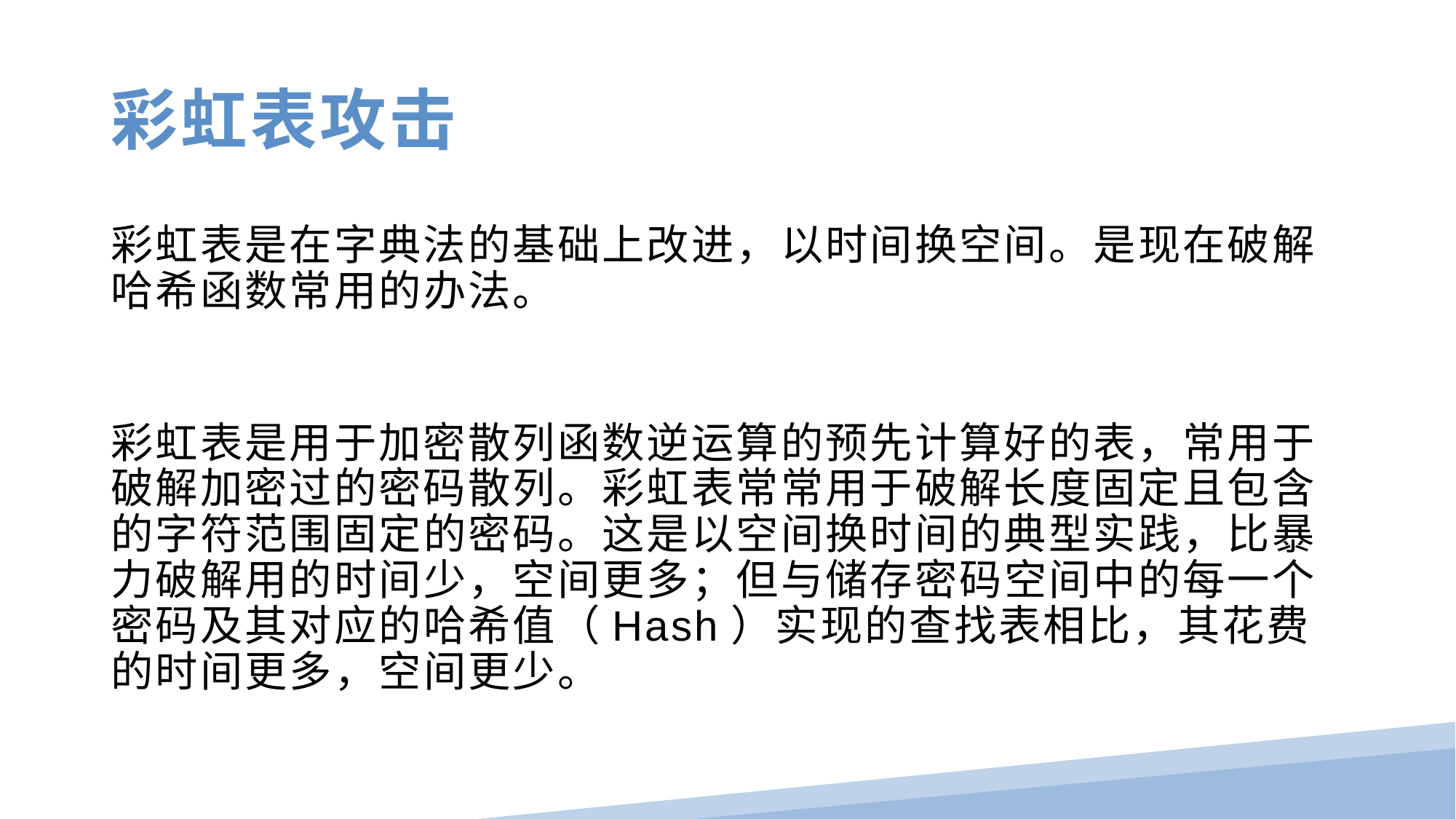

彩虹表攻击
彩虹表是在字典法的基础上改进，以时间换空间。是现在破解哈希函数常用的办法。

彩虹表是用于加密散列函数逆运算的预先计算好的表，常用于破解加密过的密码散列。彩虹表常常用于破解长度固定且包含的字符范围固定的密码。这是以空间换时间的典型实践，比暴力破解用的时间少，空间更多；但与储存密码空间中的每一个密码及其对应的哈希值（Hash）实现的查找表相比，其花费的时间更多，空间更少。